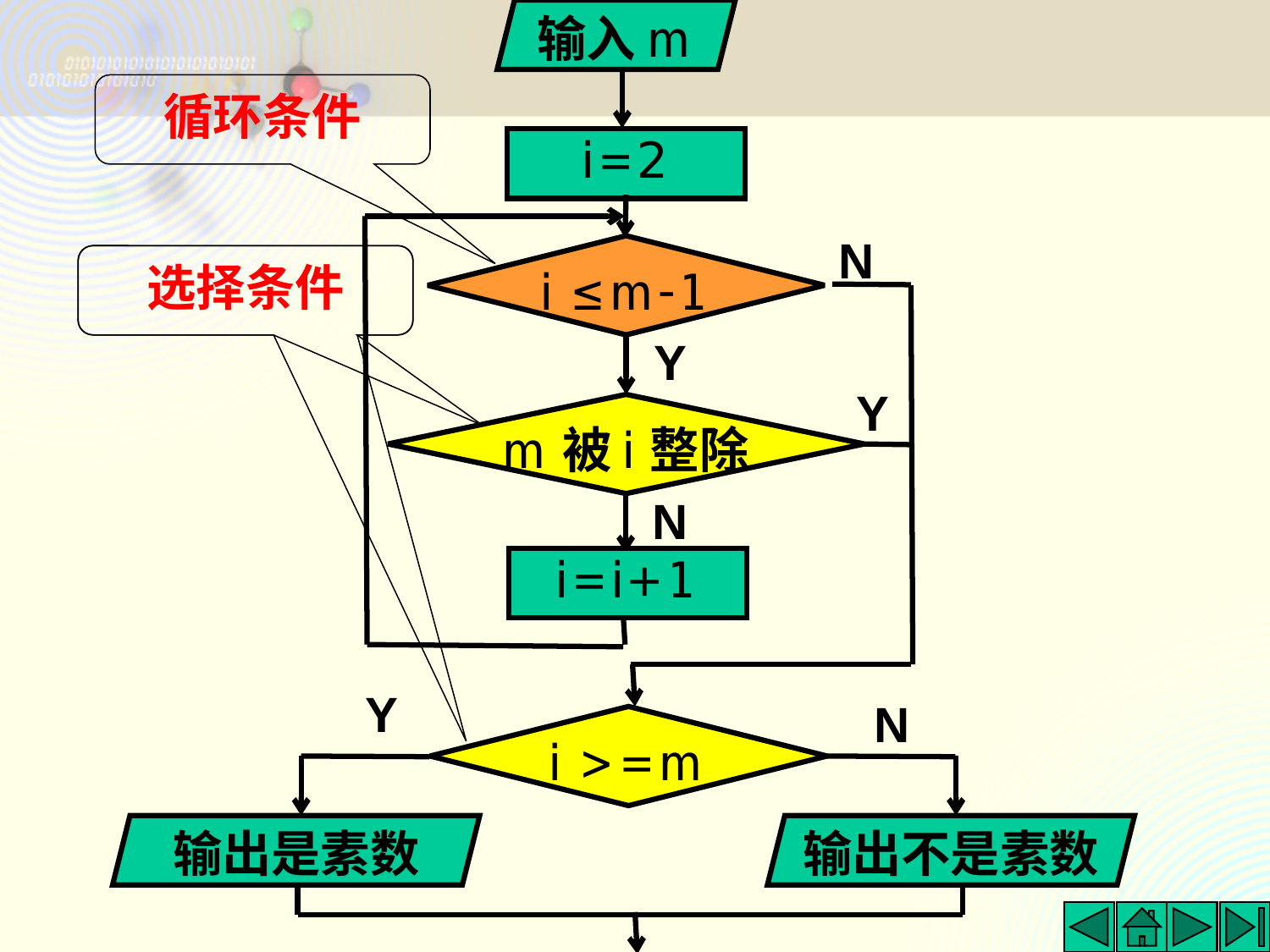

输入m

循环条件
i=2
N
i ≤m-1

选择条件
Y
Y
m被i整除
N
i=i+1
Y
N
i >=m
输出是素数
输出不是素数